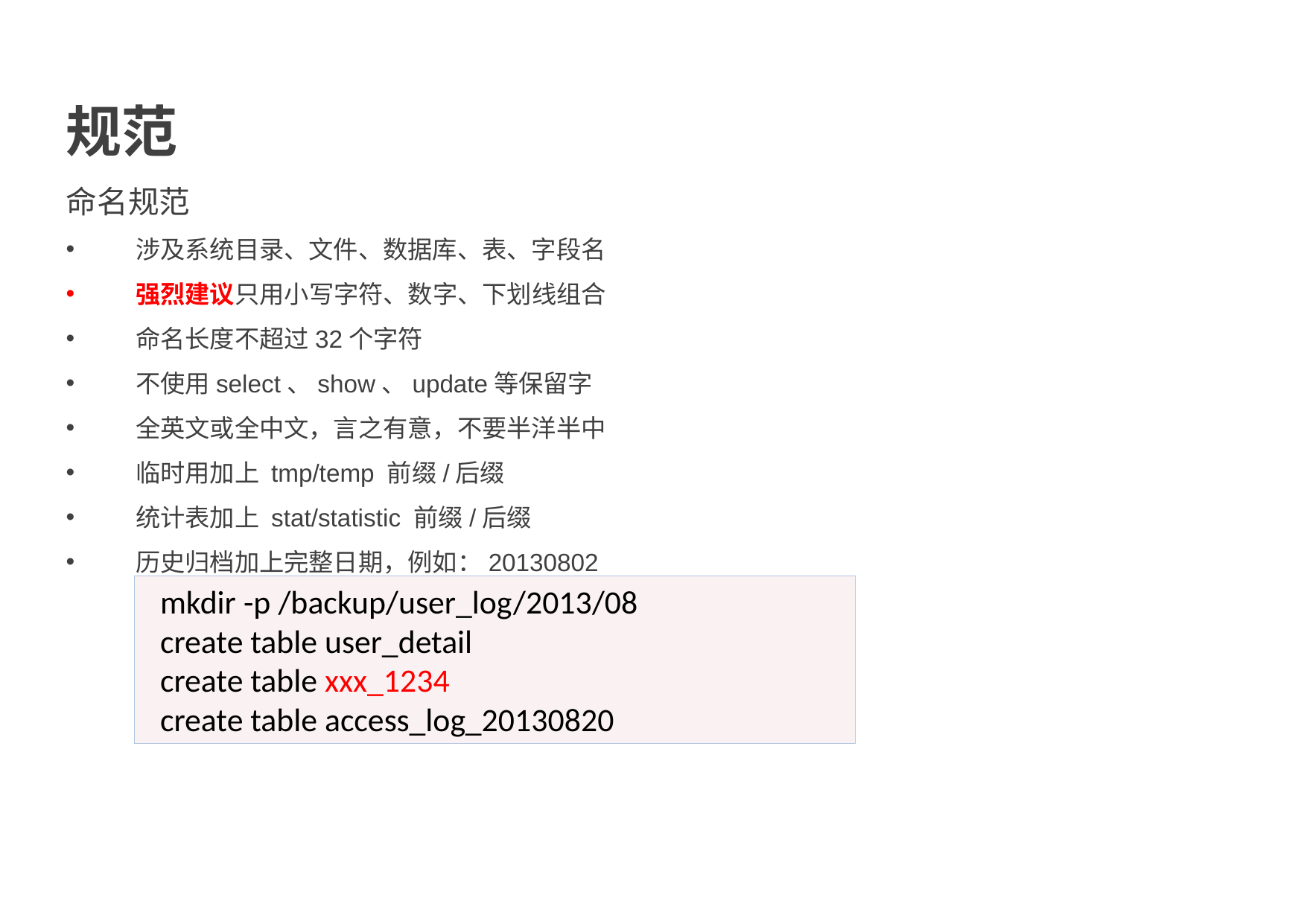

规范
命名规范
涉及系统目录、文件、数据库、表、字段名
强烈建议只用小写字符、数字、下划线组合
命名长度不超过32个字符
不使用select、show、update等保留字
全英文或全中文，言之有意，不要半洋半中
临时用加上 tmp/temp 前缀/后缀
统计表加上 stat/statistic 前缀/后缀
历史归档加上完整日期，例如：20130802
  mkdir -p /backup/user_log/2013/08
  create table user_detail
  create table xxx_1234
  create table access_log_20130820